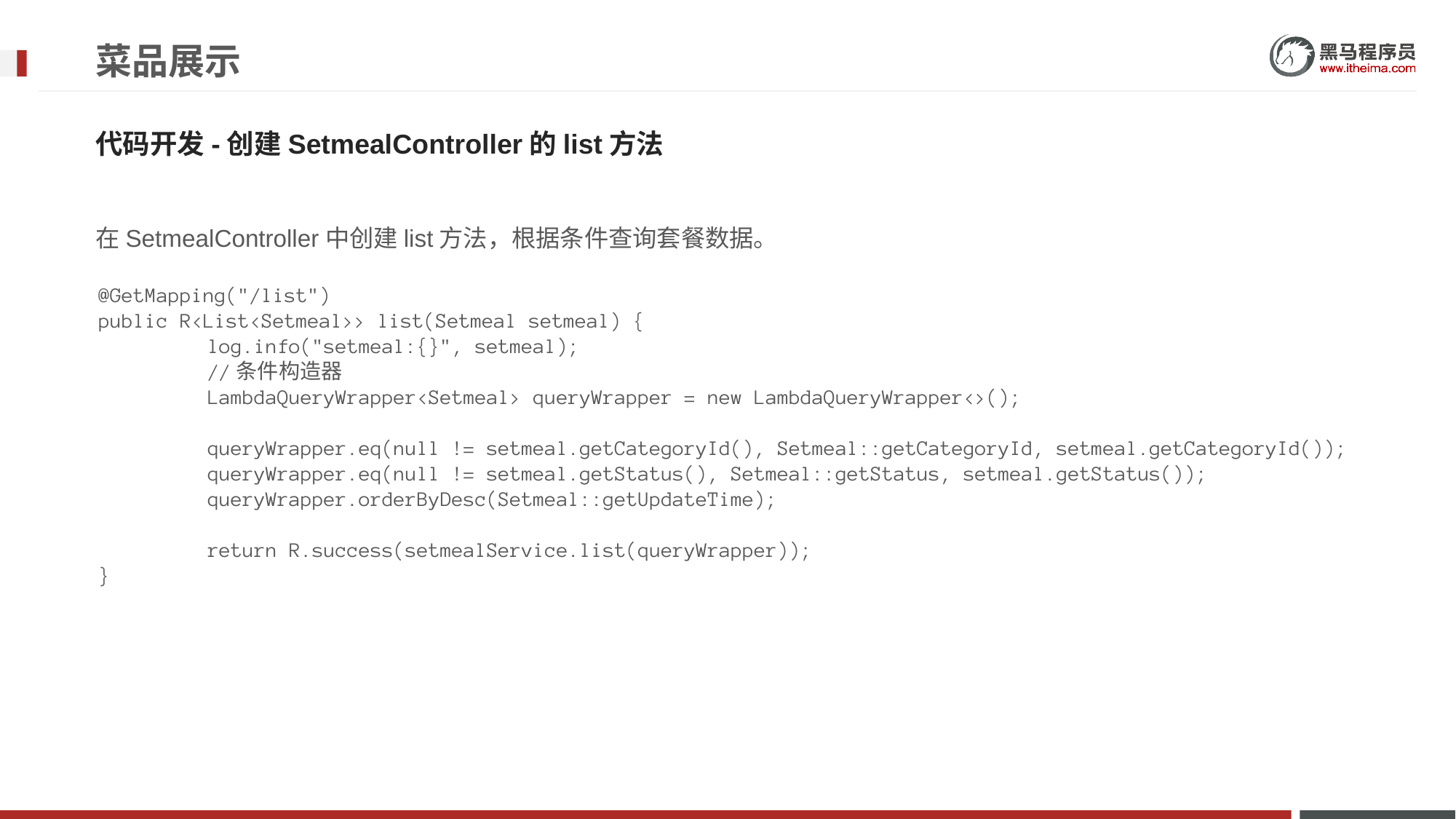

# 菜品展示
代码开发-创建SetmealController的list方法
在SetmealController中创建list方法，根据条件查询套餐数据。
@GetMapping("/list")
public R<List<Setmeal>> list(Setmeal setmeal) {
	log.info("setmeal:{}", setmeal);
	//条件构造器
	LambdaQueryWrapper<Setmeal> queryWrapper = new LambdaQueryWrapper<>();

	queryWrapper.eq(null != setmeal.getCategoryId(), Setmeal::getCategoryId, setmeal.getCategoryId());
	queryWrapper.eq(null != setmeal.getStatus(), Setmeal::getStatus, setmeal.getStatus());
	queryWrapper.orderByDesc(Setmeal::getUpdateTime);

	return R.success(setmealService.list(queryWrapper));
}